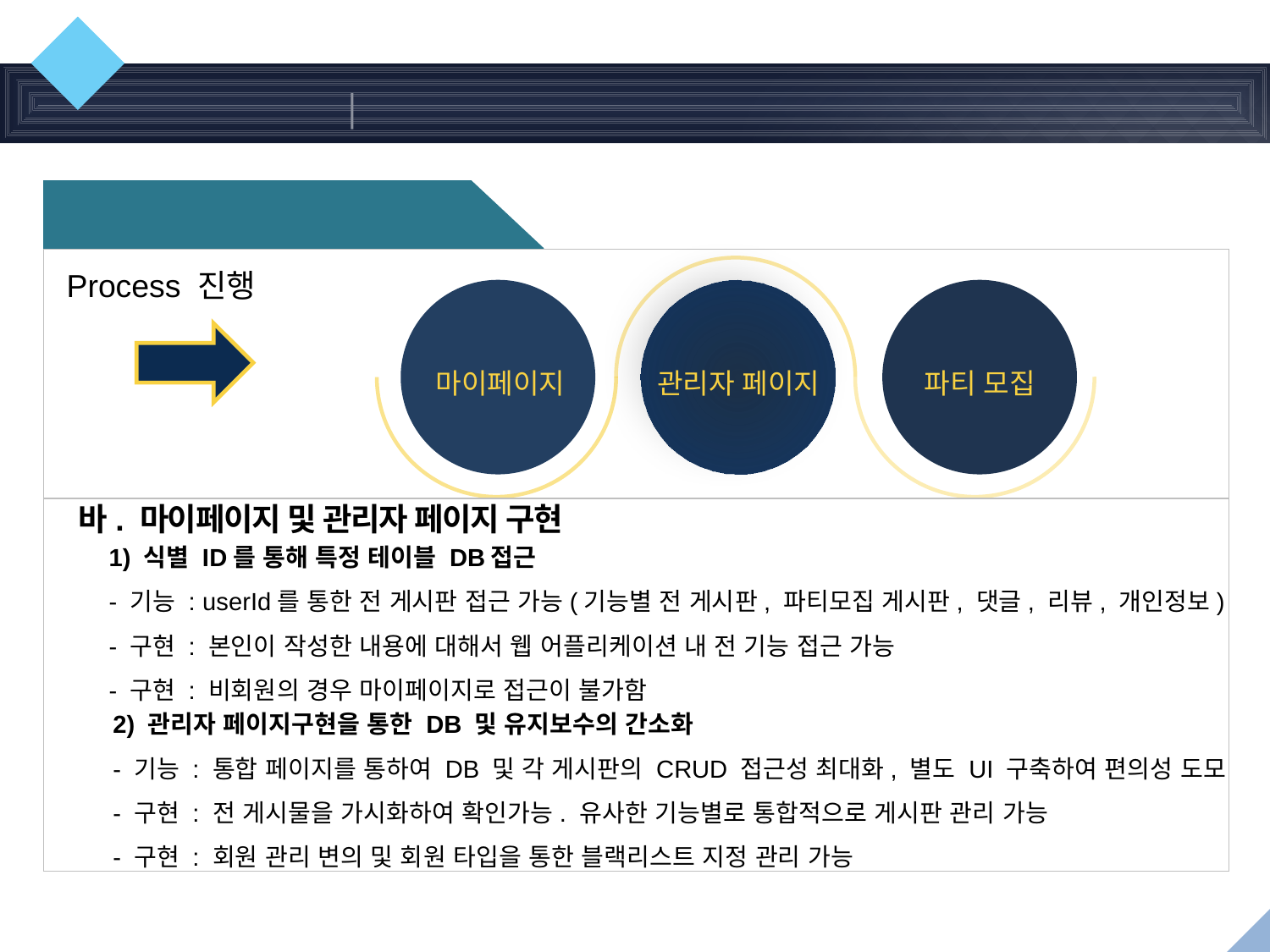

05
주요기능
Web Application

3. 회원 및 관리자 기능

1
마이페이지

2
관리자 페이지

3
파티 모집
Process 진행

바. 마이페이지 및 관리자 페이지 구현
1) 식별 ID를 통해 특정 테이블 DB접근
- 기능 : userId를 통한 전 게시판 접근 가능(기능별 전 게시판, 파티모집 게시판, 댓글, 리뷰, 개인정보)
- 구현 : 본인이 작성한 내용에 대해서 웹 어플리케이션 내 전 기능 접근 가능
- 구현 : 비회원의 경우 마이페이지로 접근이 불가함
2) 관리자 페이지구현을 통한 DB 및 유지보수의 간소화
- 기능 : 통합 페이지를 통하여 DB 및 각 게시판의 CRUD 접근성 최대화, 별도 UI 구축하여 편의성 도모
- 구현 : 전 게시물을 가시화하여 확인가능. 유사한 기능별로 통합적으로 게시판 관리 가능
- 구현 : 회원 관리 변의 및 회원 타입을 통한 블랙리스트 지정 관리 가능